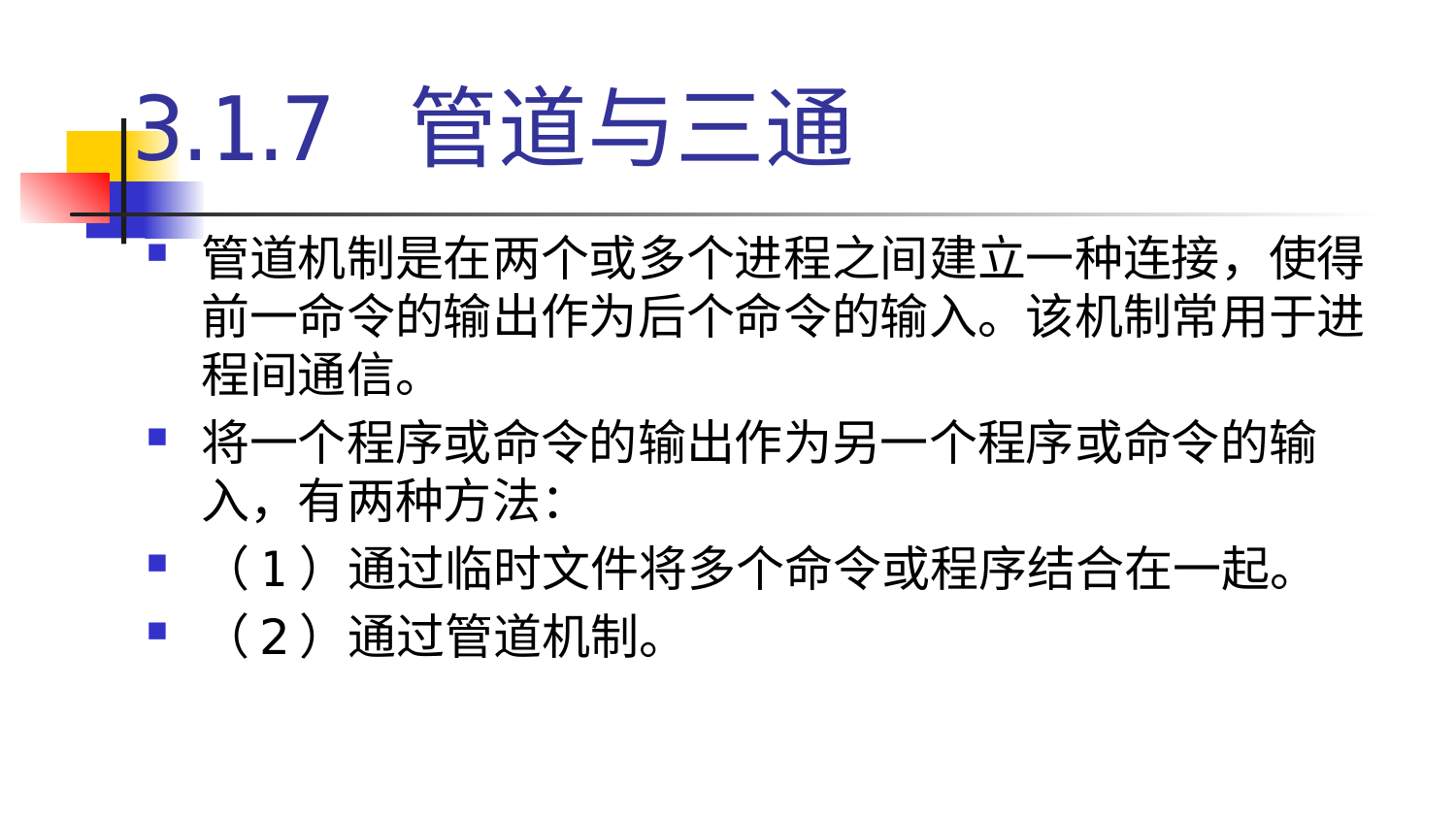

# 3.1.7  管道与三通
管道机制是在两个或多个进程之间建立一种连接，使得前一命令的输出作为后个命令的输入。该机制常用于进程间通信。
将一个程序或命令的输出作为另一个程序或命令的输入，有两种方法：
（1）通过临时文件将多个命令或程序结合在一起。
（2）通过管道机制。